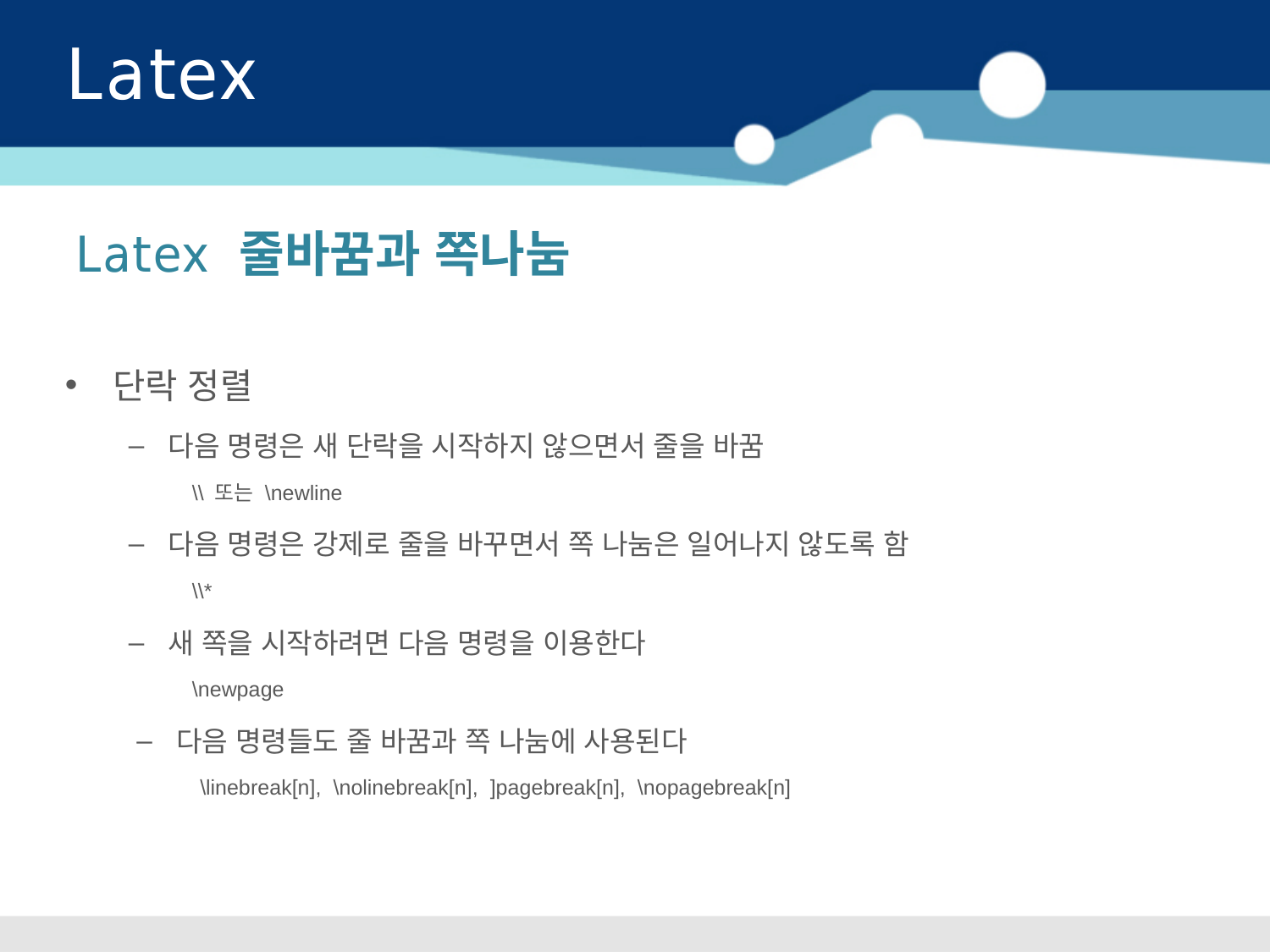

Latex
Latex 줄바꿈과 쪽나눔
단락 정렬
다음 명령은 새 단락을 시작하지 않으면서 줄을 바꿈
\\ 또는 \newline
다음 명령은 강제로 줄을 바꾸면서 쪽 나눔은 일어나지 않도록 함
\\*
새 쪽을 시작하려면 다음 명령을 이용한다
\newpage
다음 명령들도 줄 바꿈과 쪽 나눔에 사용된다
\linebreak[n],  \nolinebreak[n],  ]pagebreak[n],  \nopagebreak[n]